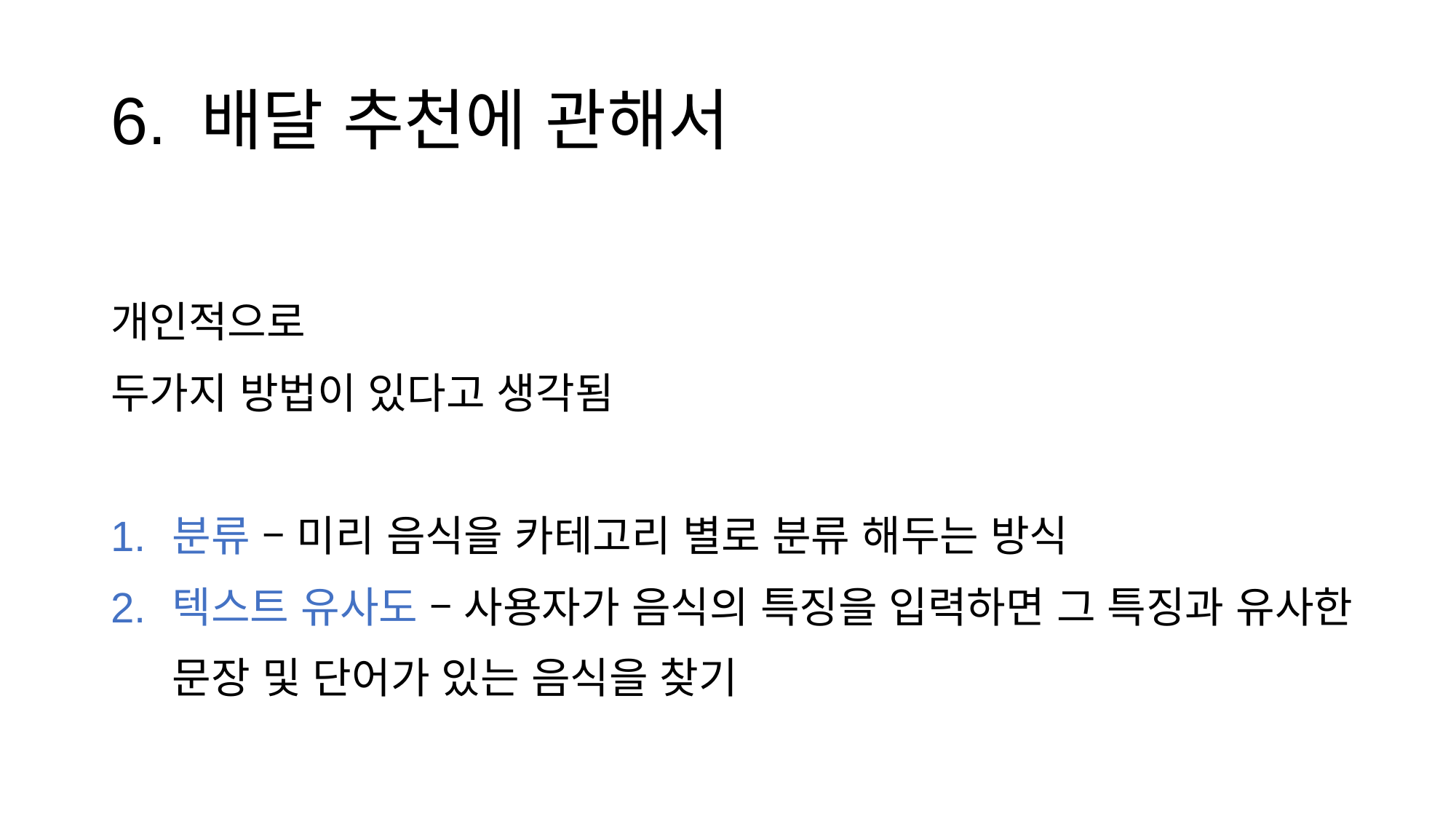

# 6. 배달 추천에 관해서
개인적으로
두가지 방법이 있다고 생각됨

분류 – 미리 음식을 카테고리 별로 분류 해두는 방식
텍스트 유사도 – 사용자가 음식의 특징을 입력하면 그 특징과 유사한 문장 및 단어가 있는 음식을 찾기